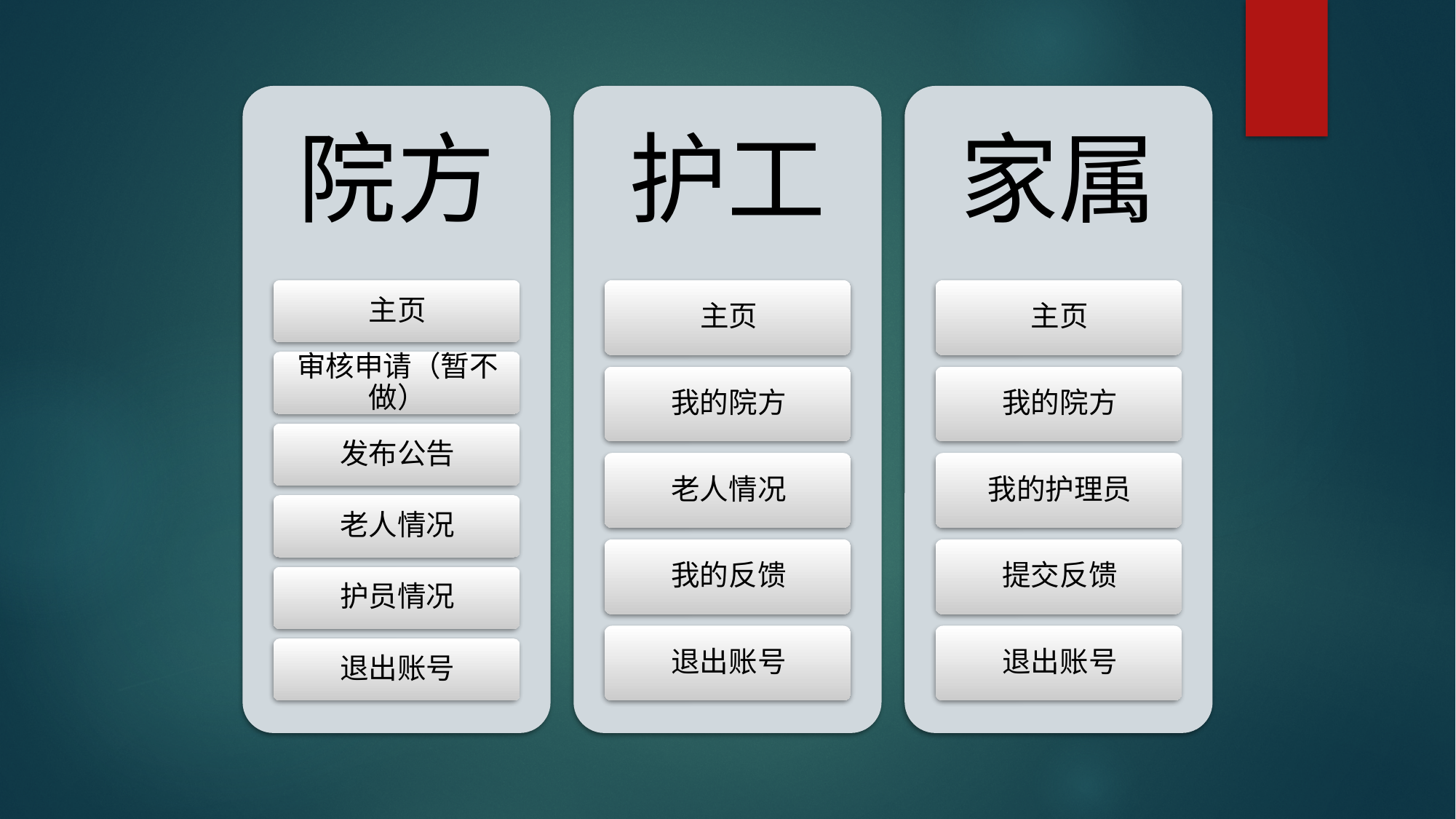

院方
主页
审核申请（暂不做）
发布公告
老人情况
护员情况
退出账号
护工
主页
我的院方
老人情况
我的反馈
退出账号
家属
主页
我的院方
我的护理员
提交反馈
退出账号